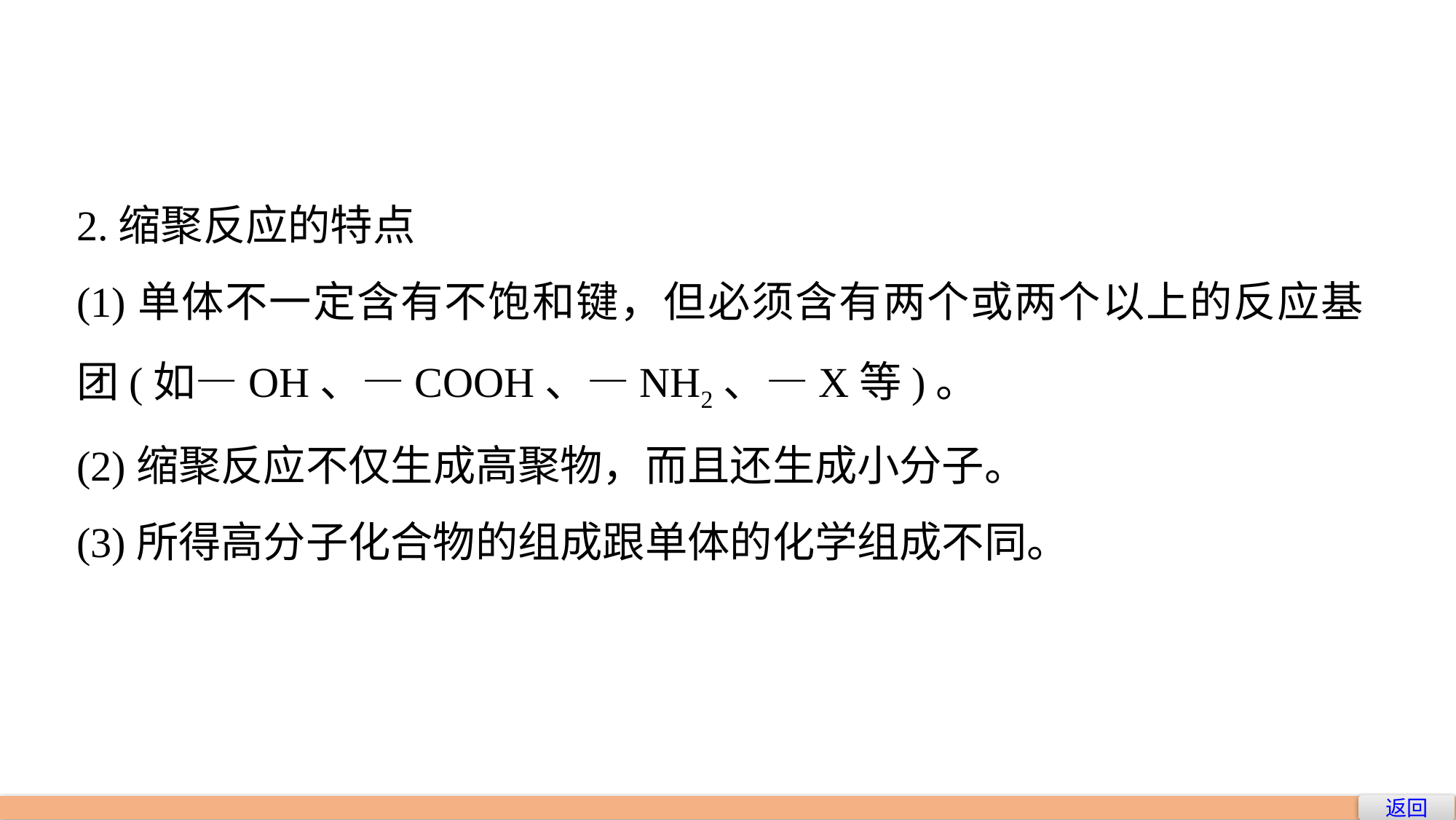

2.缩聚反应的特点
(1)单体不一定含有不饱和键，但必须含有两个或两个以上的反应基团(如—OH、—COOH、—NH2、—X等)。
(2)缩聚反应不仅生成高聚物，而且还生成小分子。
(3)所得高分子化合物的组成跟单体的化学组成不同。
返回